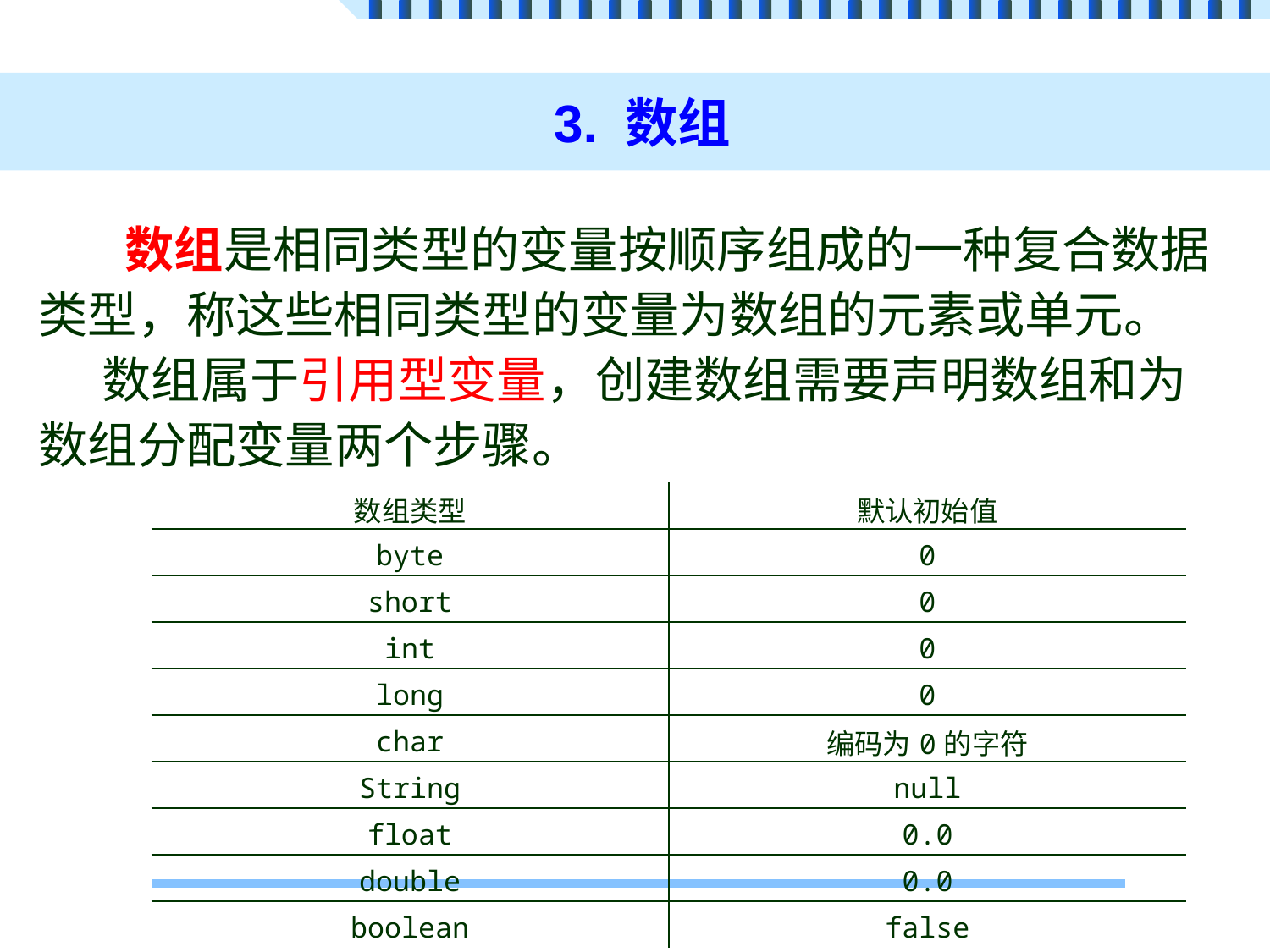

# 3. 数组
 数组是相同类型的变量按顺序组成的一种复合数据类型，称这些相同类型的变量为数组的元素或单元。
数组属于引用型变量，创建数组需要声明数组和为数组分配变量两个步骤。
| 数组类型 | 默认初始值 |
| --- | --- |
| byte | 0 |
| short | 0 |
| int | 0 |
| long | 0 |
| char | 编码为0的字符 |
| String | null |
| float | 0.0 |
| double | 0.0 |
| boolean | false |